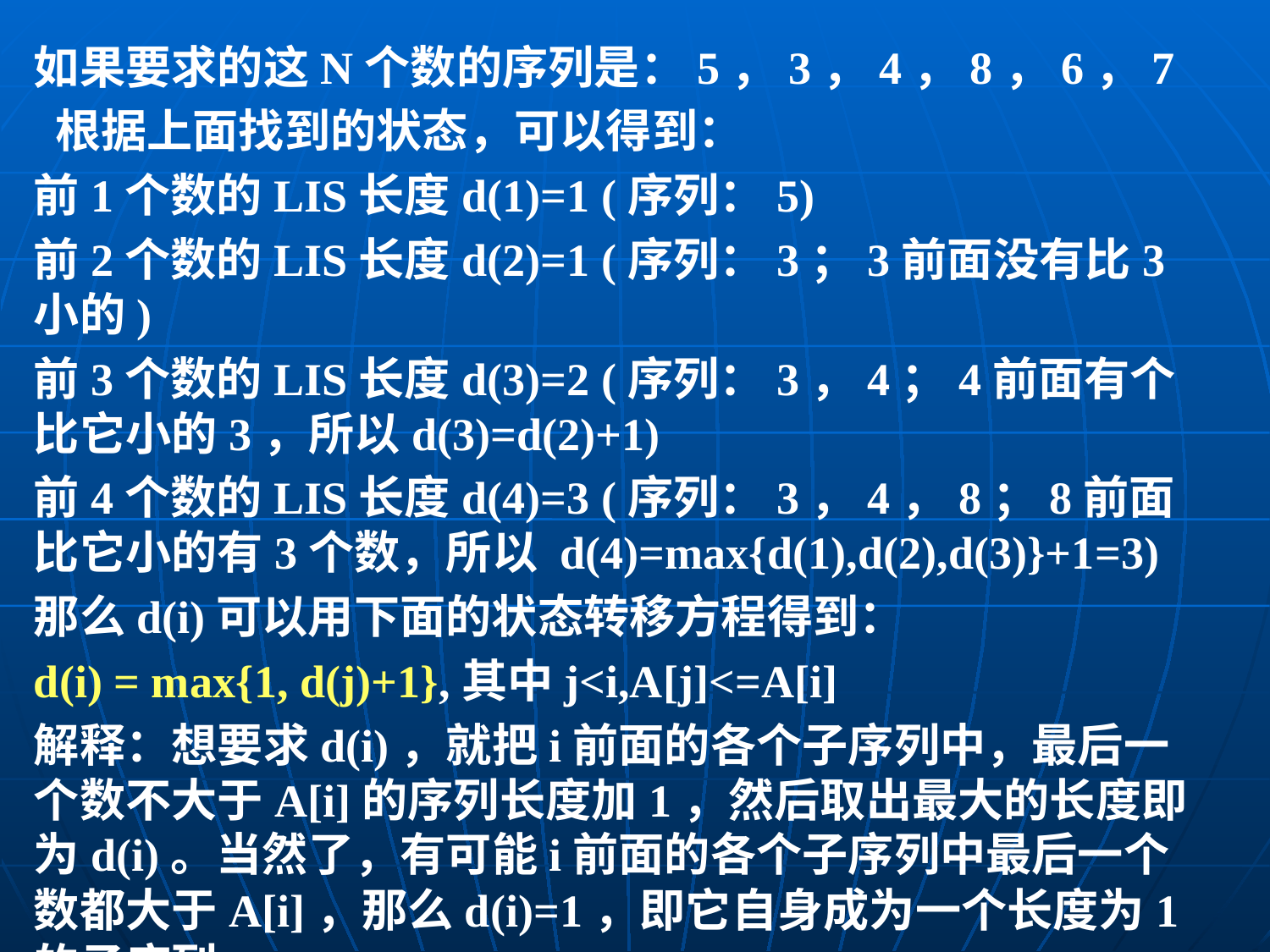

如果要求的这N个数的序列是：5，3，4，8，6，7
 根据上面找到的状态，可以得到：
前1个数的LIS长度d(1)=1 (序列：5)
前2个数的LIS长度d(2)=1 (序列：3；3前面没有比3小的)
前3个数的LIS长度d(3)=2 (序列：3，4；4前面有个比它小的3，所以d(3)=d(2)+1)
前4个数的LIS长度d(4)=3 (序列：3，4，8；8前面比它小的有3个数，所以 d(4)=max{d(1),d(2),d(3)}+1=3)
那么d(i)可以用下面的状态转移方程得到：
d(i) = max{1, d(j)+1},其中j<i,A[j]<=A[i]
解释：想要求d(i)，就把i前面的各个子序列中，最后一个数不大于A[i]的序列长度加1，然后取出最大的长度即为d(i)。当然了，有可能i前面的各个子序列中最后一个数都大于A[i]，那么d(i)=1，即它自身成为一个长度为1的子序列。